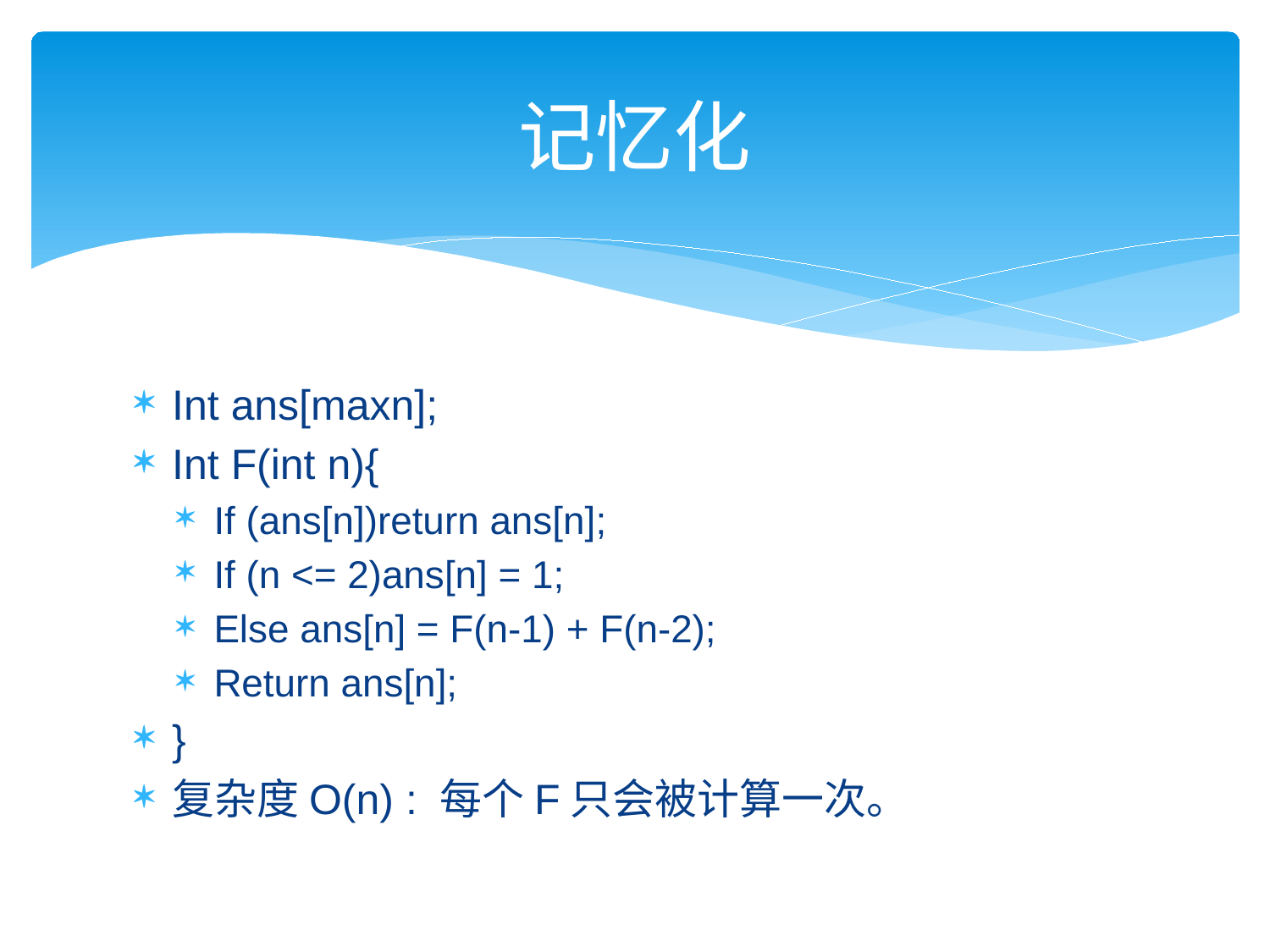

# 记忆化
Int ans[maxn];
Int F(int n){
If (ans[n])return ans[n];
If (n <= 2)ans[n] = 1;
Else ans[n] = F(n-1) + F(n-2);
Return ans[n];
}
复杂度O(n) : 每个F只会被计算一次。